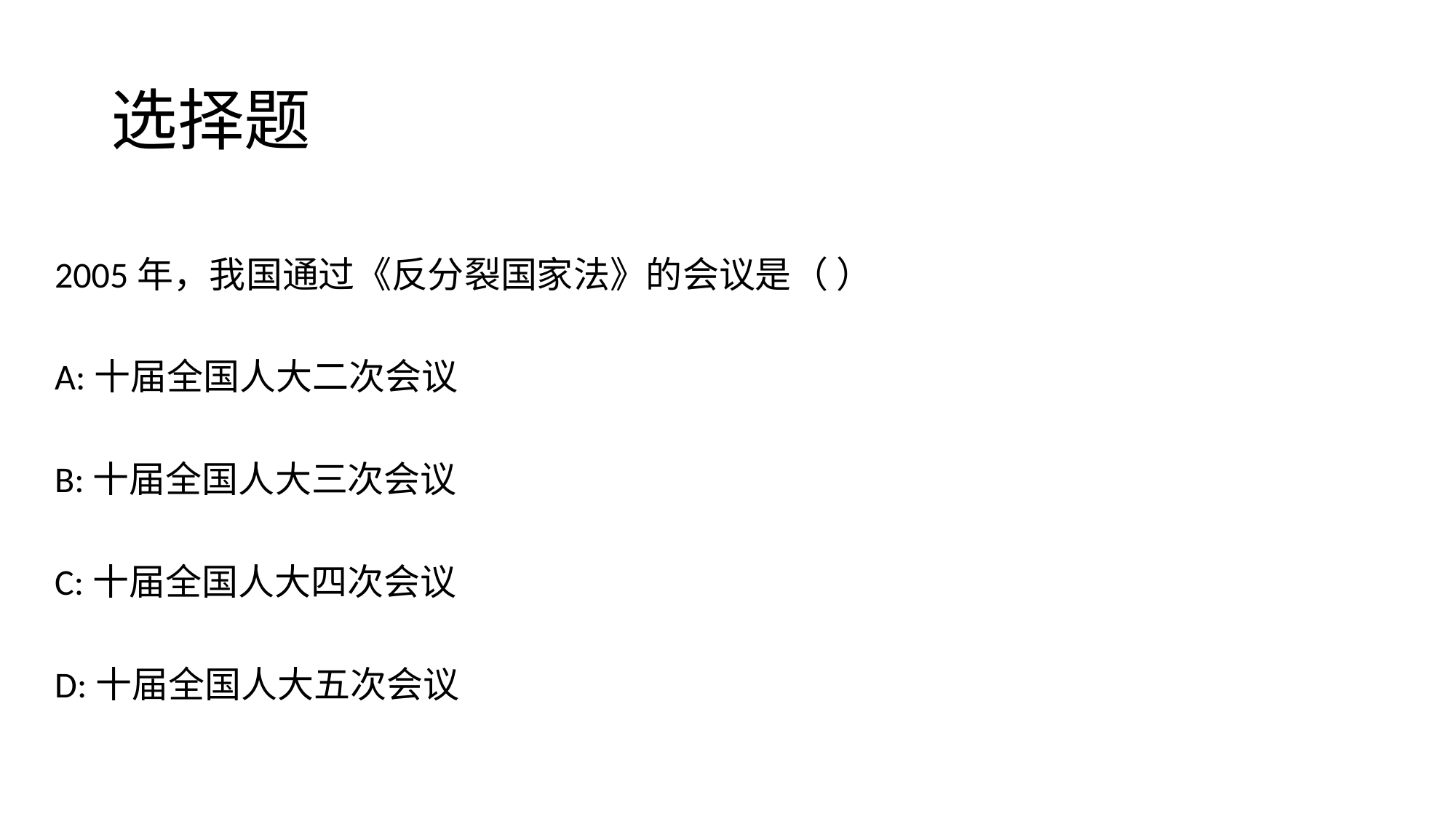

# 选择题
2005年，我国通过《反分裂国家法》的会议是（ ）
A:十届全国人大二次会议
B:十届全国人大三次会议
C:十届全国人大四次会议
D:十届全国人大五次会议